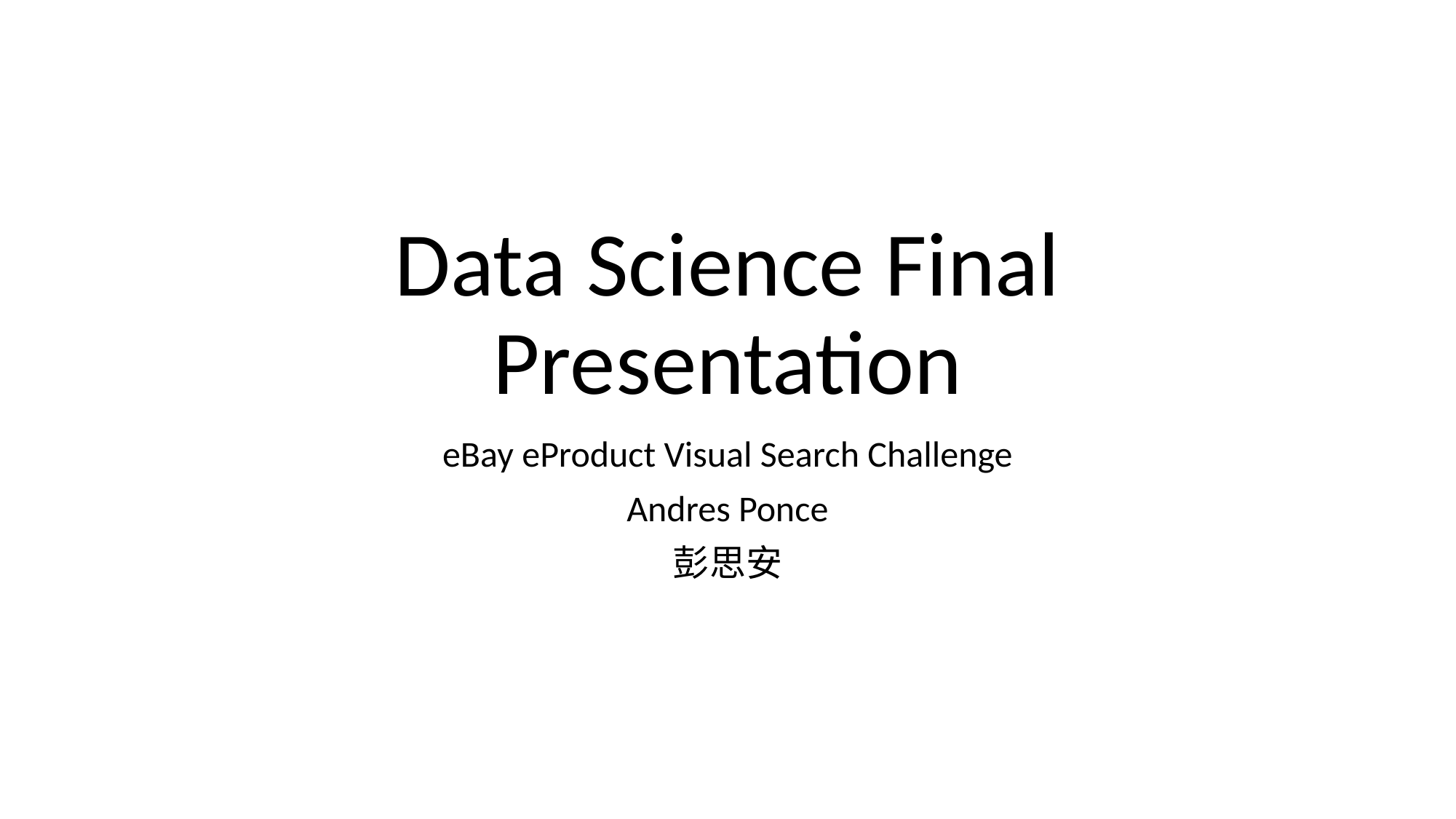

# Data Science Final Presentation
eBay eProduct Visual Search Challenge
Andres Ponce
彭思安